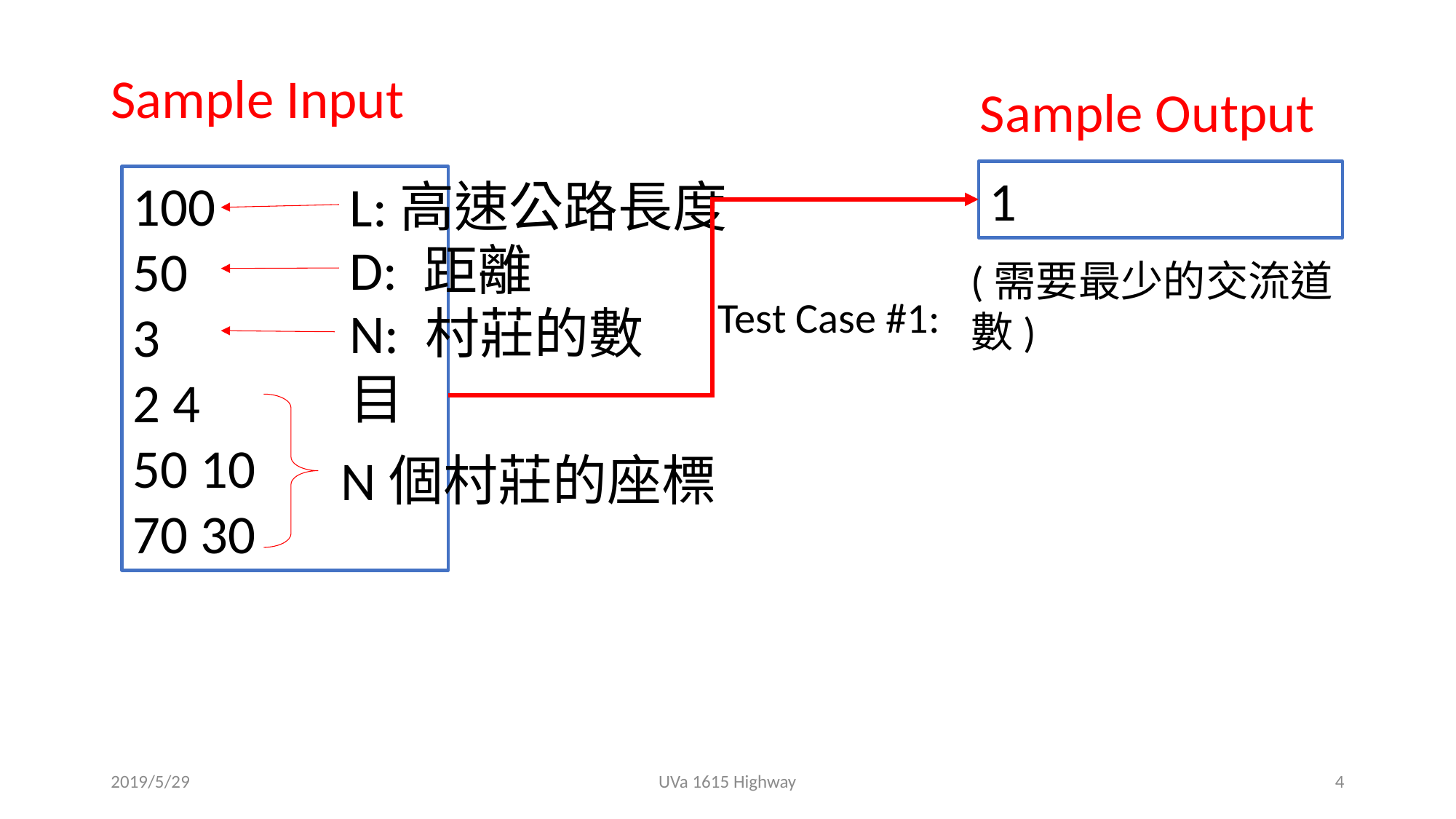

Sample Input
Sample Output
1
100
50
3
2 4
50 10
70 30
L:高速公路長度
D: 距離
(需要最少的交流道數)
Test Case #1:
N: 村莊的數目

N個村莊的座標
2019/5/29
UVa 1615 Highway
4